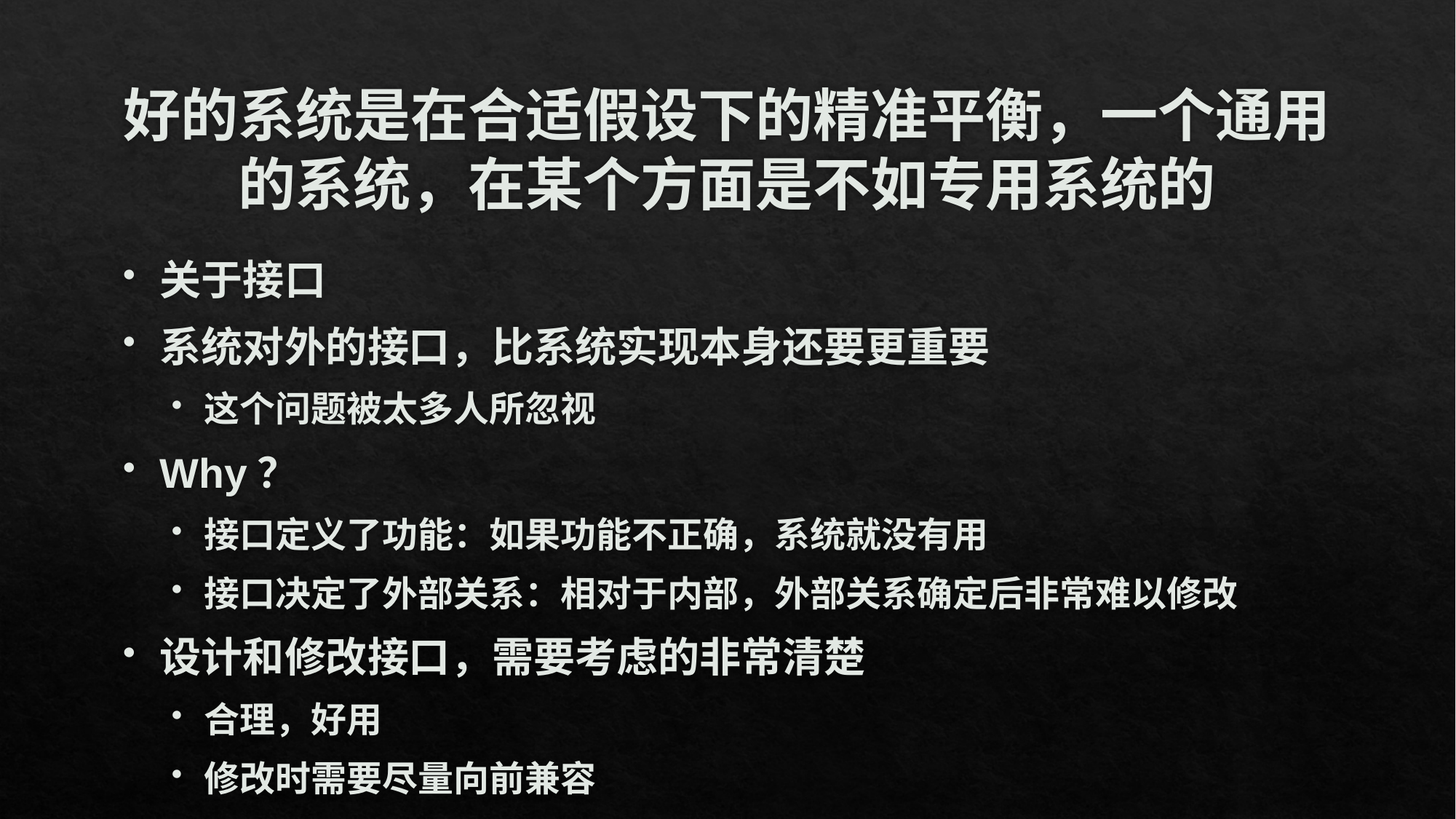

# 好的系统是在合适假设下的精准平衡，一个通用的系统，在某个方面是不如专用系统的
关于接口
系统对外的接口，比系统实现本身还要更重要
这个问题被太多人所忽视
Why？
接口定义了功能：如果功能不正确，系统就没有用
接口决定了外部关系：相对于内部，外部关系确定后非常难以修改
设计和修改接口，需要考虑的非常清楚
合理，好用
修改时需要尽量向前兼容